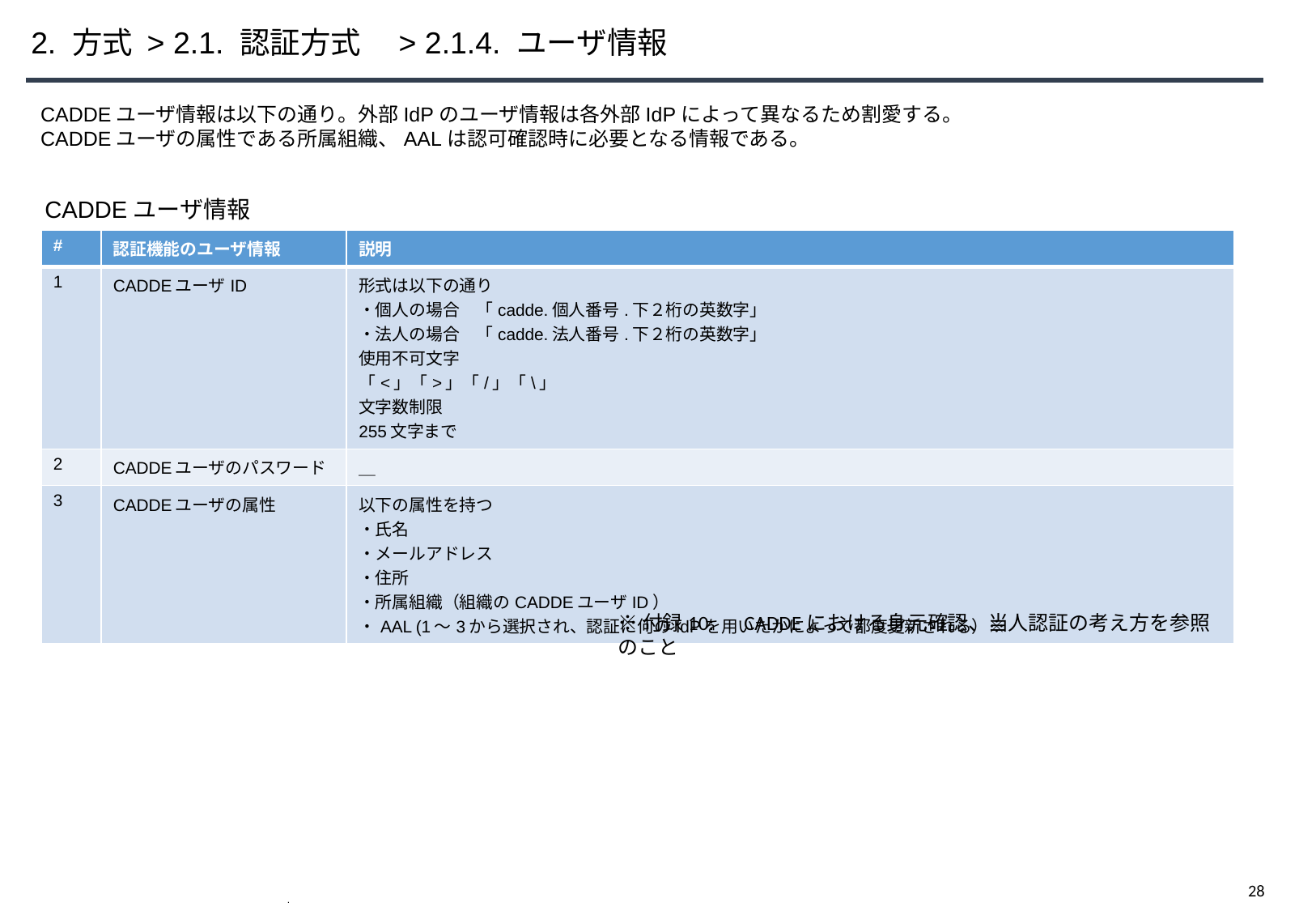

# 2. 方式 > 2.1. 認証方式　> 2.1.4. ユーザ情報
CADDEユーザ情報は以下の通り。外部IdPのユーザ情報は各外部IdPによって異なるため割愛する。
CADDEユーザの属性である所属組織、AALは認可確認時に必要となる情報である。
CADDEユーザ情報
| # | 認証機能のユーザ情報 | 説明 |
| --- | --- | --- |
| 1 | CADDEユーザID | 形式は以下の通り ・個人の場合　「cadde.個人番号.下２桁の英数字」 ・法人の場合　「cadde.法人番号.下２桁の英数字」 使用不可文字 「<」「>」「/」「\」 文字数制限 255文字まで |
| 2 | CADDEユーザのパスワード | ＿ |
| 3 | CADDEユーザの属性 | 以下の属性を持つ ・氏名 ・メールアドレス ・住所 ・所属組織（組織のCADDEユーザID） ・AAL (1～3から選択され、認証に何のIdPを用いたかによって都度更新される）※ |
※付録10:　CADDEにおける身元確認、当人認証の考え方を参照のこと